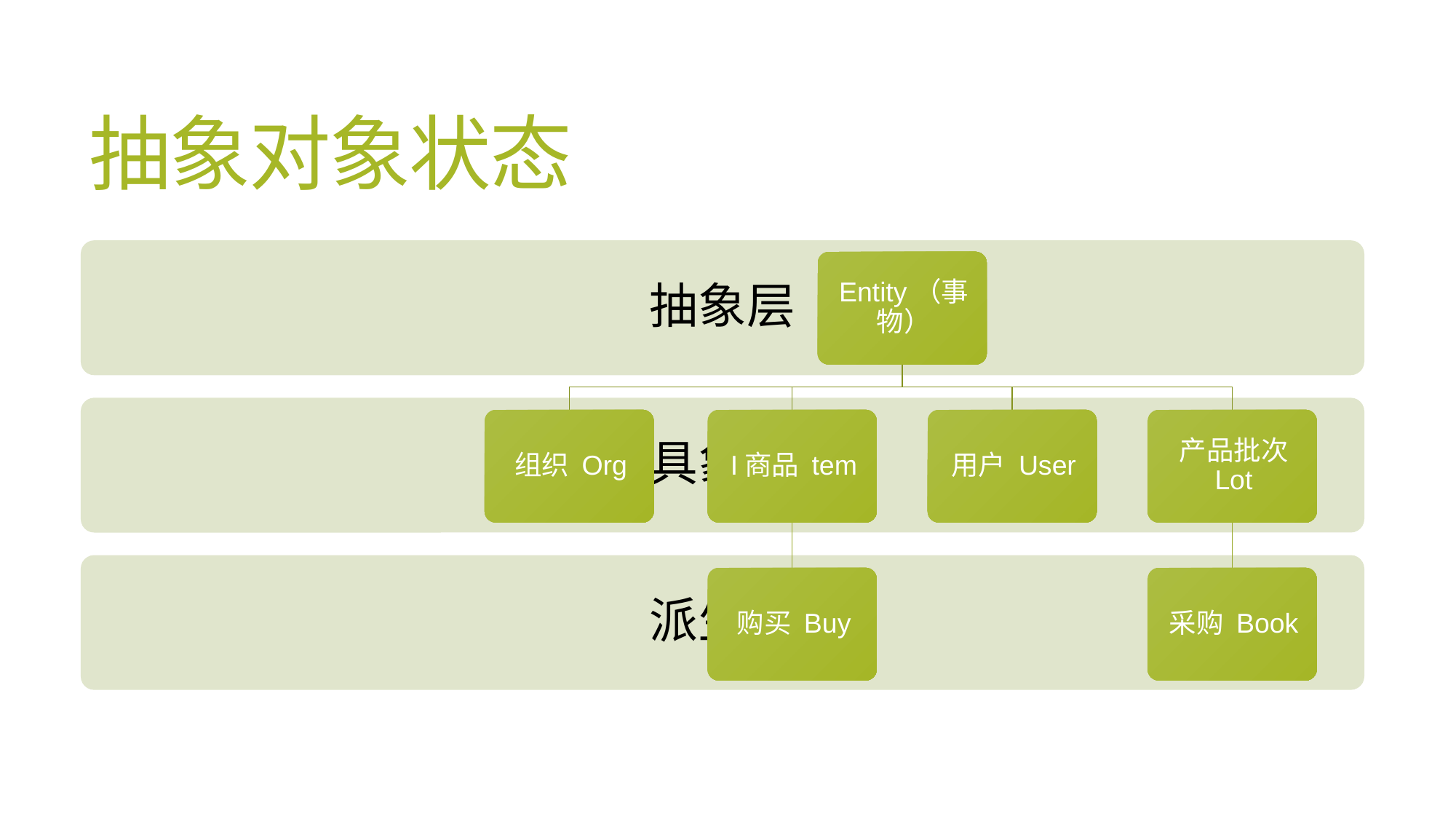

# 抽象对象状态
派生层
具象层
抽象层
Entity（事物）
组织 Org
I商品 tem
购买 Buy
用户 User
产品批次 Lot
采购 Book